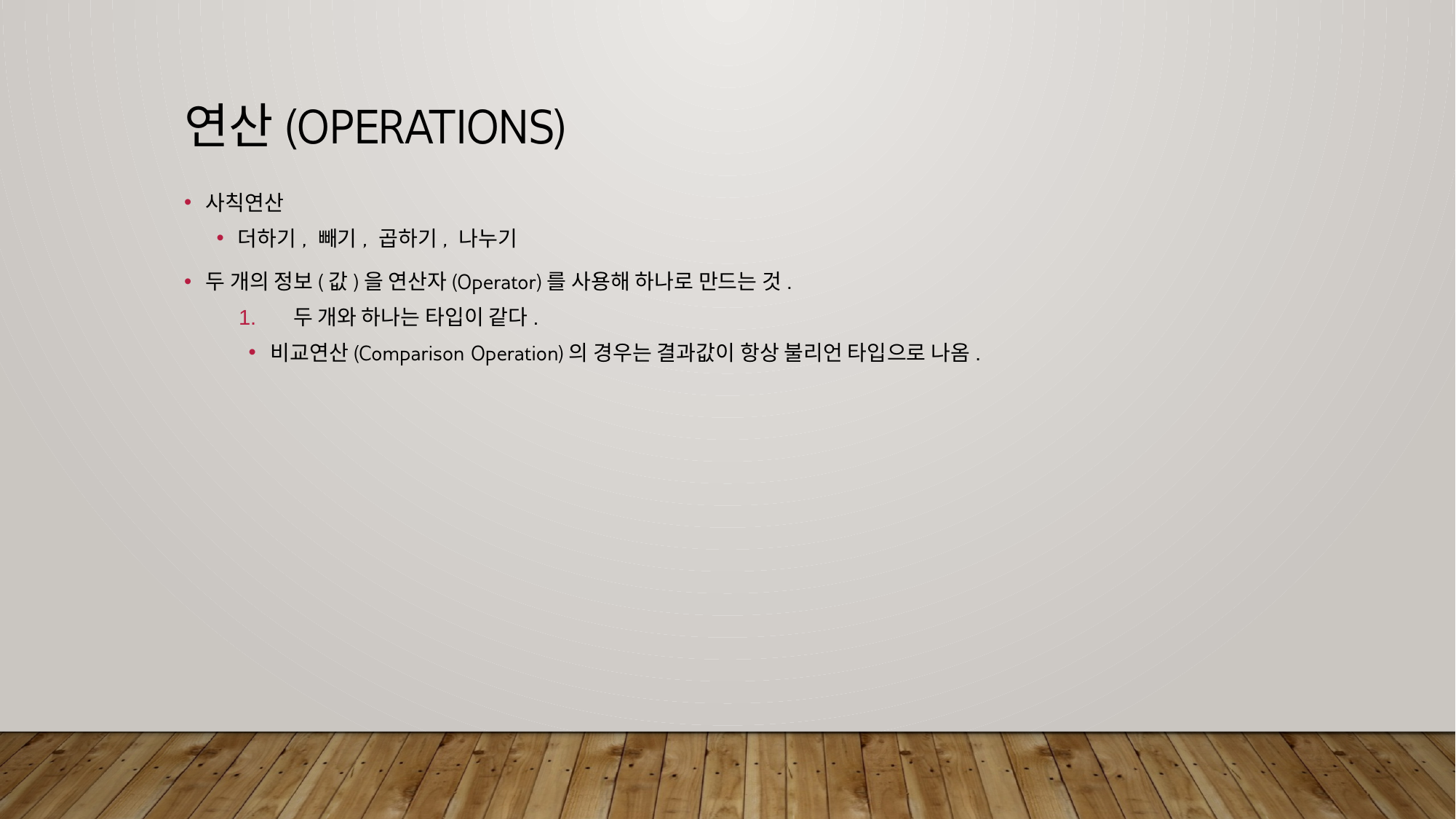

# 연산(Operations)
사칙연산
더하기, 빼기, 곱하기, 나누기
두 개의 정보(값)을 연산자(Operator)를 사용해 하나로 만드는 것.
두 개와 하나는 타입이 같다.
비교연산(Comparison Operation)의 경우는 결과값이 항상 불리언 타입으로 나옴.